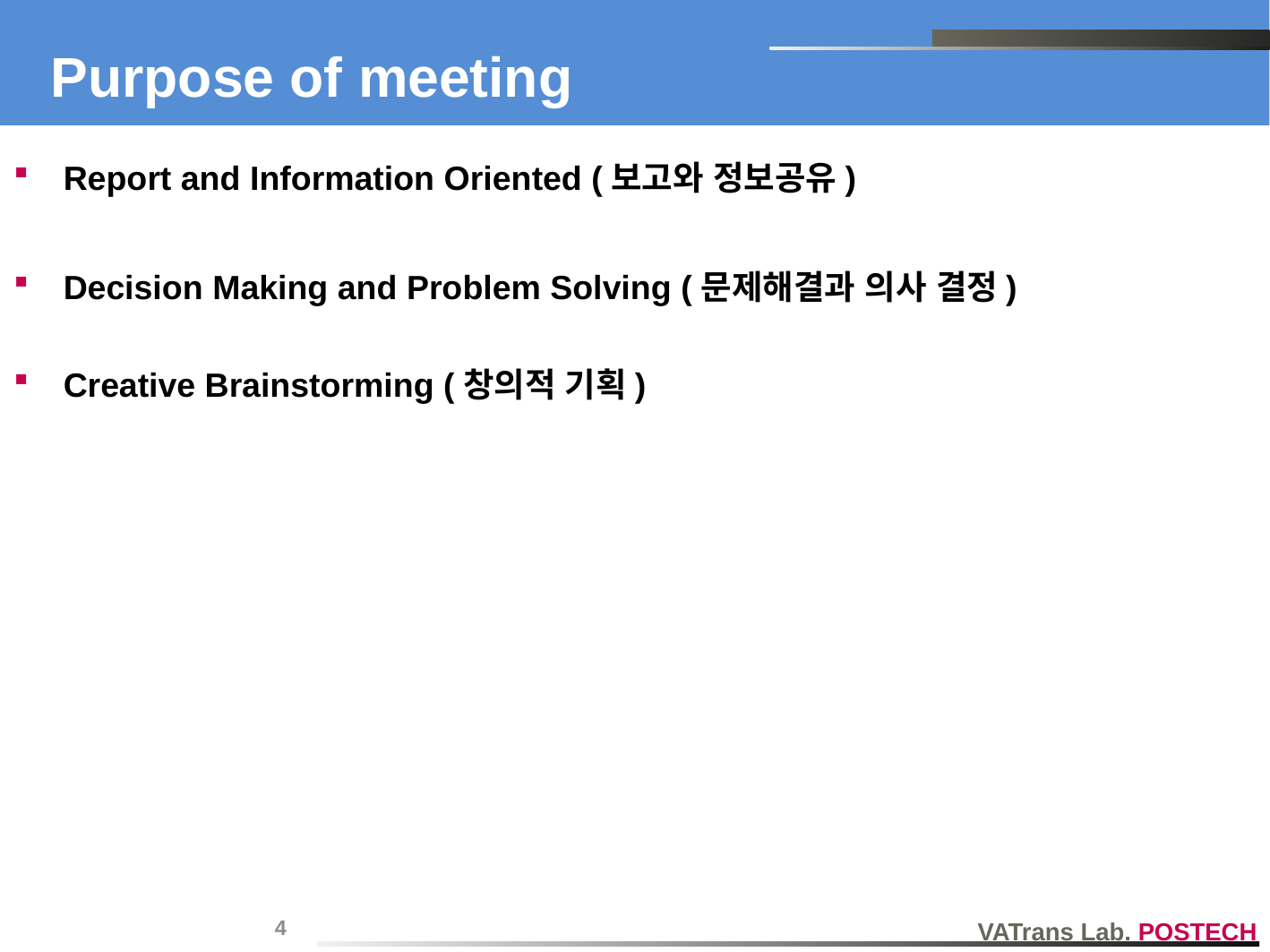

# Purpose of meeting
Report and Information Oriented (보고와 정보공유)

Decision Making and Problem Solving (문제해결과 의사 결정)

Creative Brainstorming (창의적 기획)

4